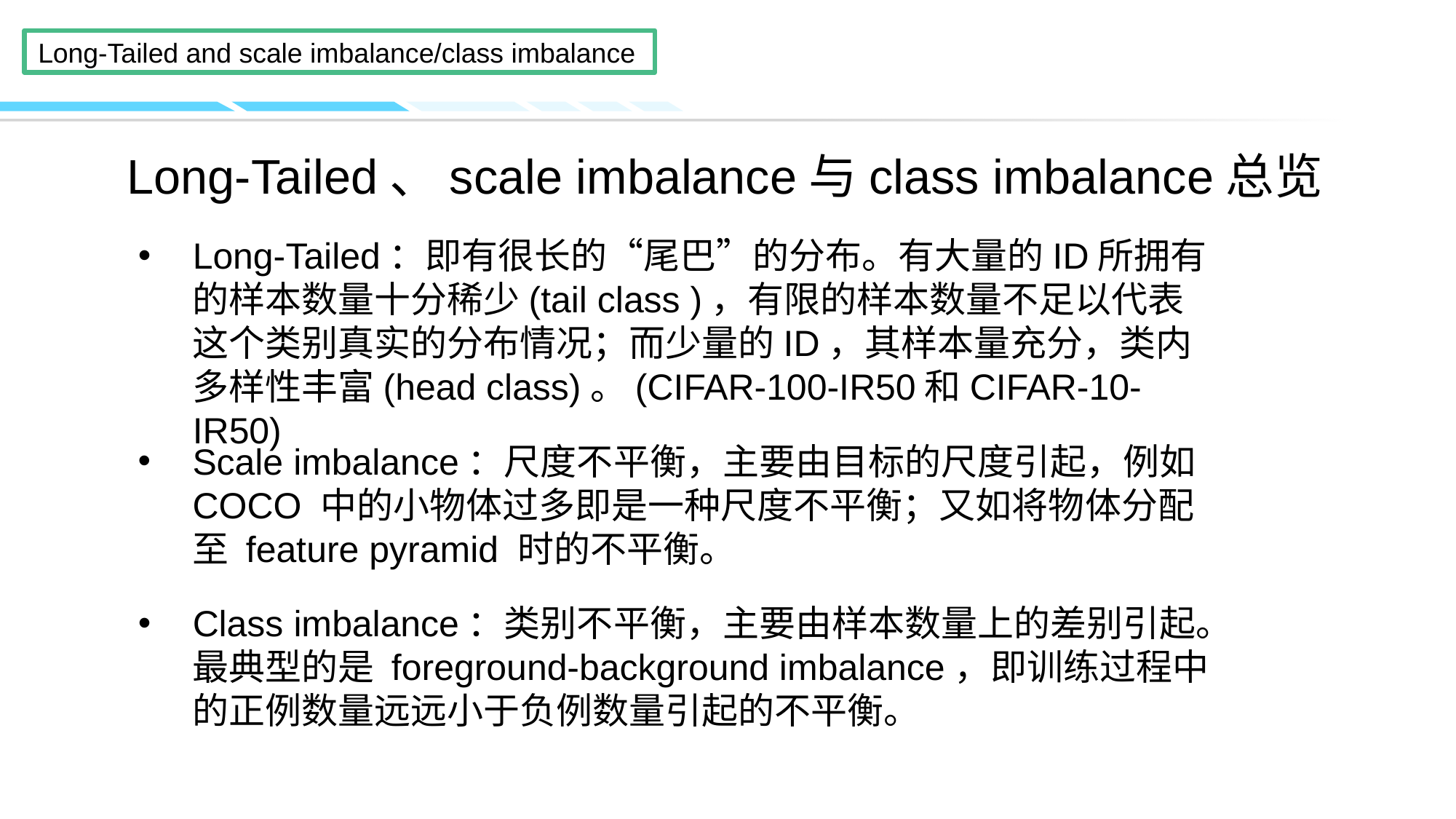

# Long-Tailed、scale imbalance与class imbalance总览
Long-Tailed：即有很长的“尾巴”的分布。有大量的ID所拥有的样本数量十分稀少(tail class )，有限的样本数量不足以代表这个类别真实的分布情况；而少量的ID，其样本量充分，类内多样性丰富(head class)。(CIFAR-100-IR50和CIFAR-10-IR50)
Scale imbalance：尺度不平衡，主要由目标的尺度引起，例如 COCO 中的小物体过多即是一种尺度不平衡；又如将物体分配至 feature pyramid 时的不平衡。
Class imbalance：类别不平衡，主要由样本数量上的差别引起。最典型的是 foreground-background imbalance，即训练过程中的正例数量远远小于负例数量引起的不平衡。